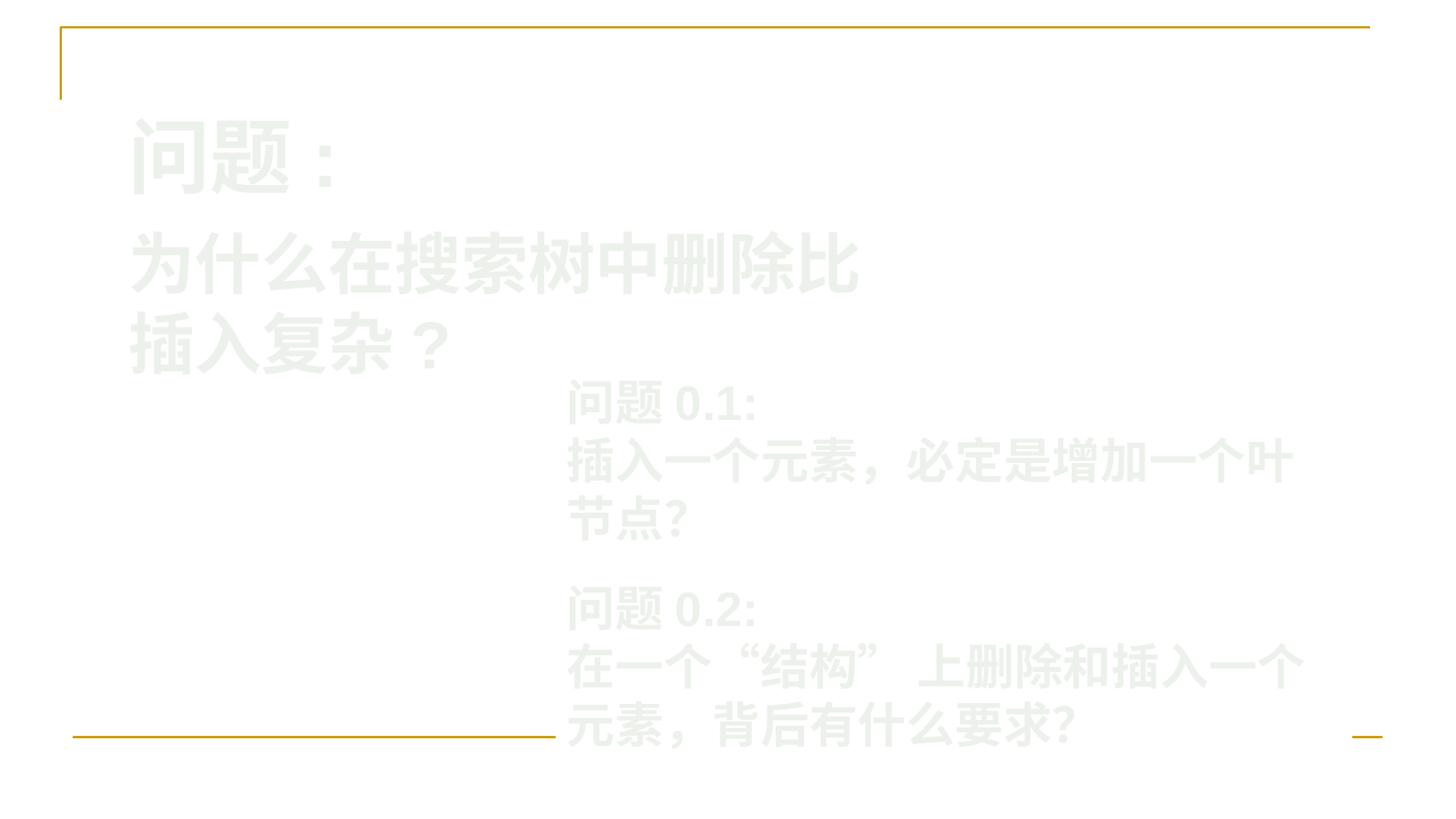

问题:
为什么在搜索树中删除比插入复杂?
问题0.1:
插入一个元素，必定是增加一个叶节点？
问题0.2:
在一个“结构” 上删除和插入一个元素，背后有什么要求？